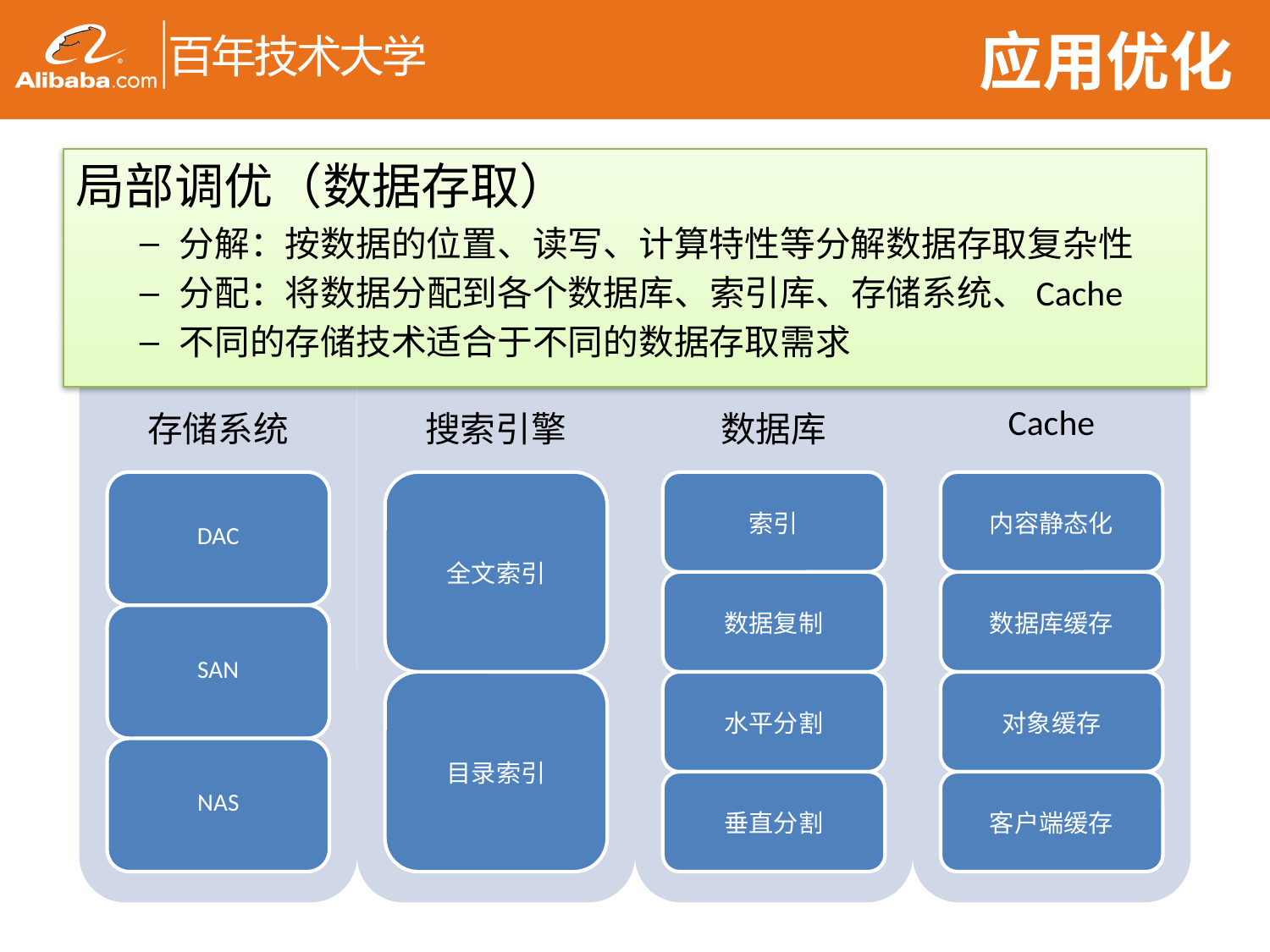

# 应用优化
局部调优（数据存取）
分解：按数据的位置、读写、计算特性等分解数据存取复杂性
分配：将数据分配到各个数据库、索引库、存储系统、Cache
不同的存储技术适合于不同的数据存取需求
存储系统
SAN
数据库缓存
对象缓存
搜索引擎
全文索引
Cache
数据库
索引
水平分割
目录索引
NAS
DAC
垂直分割
内容静态化
客户端缓存
数据复制